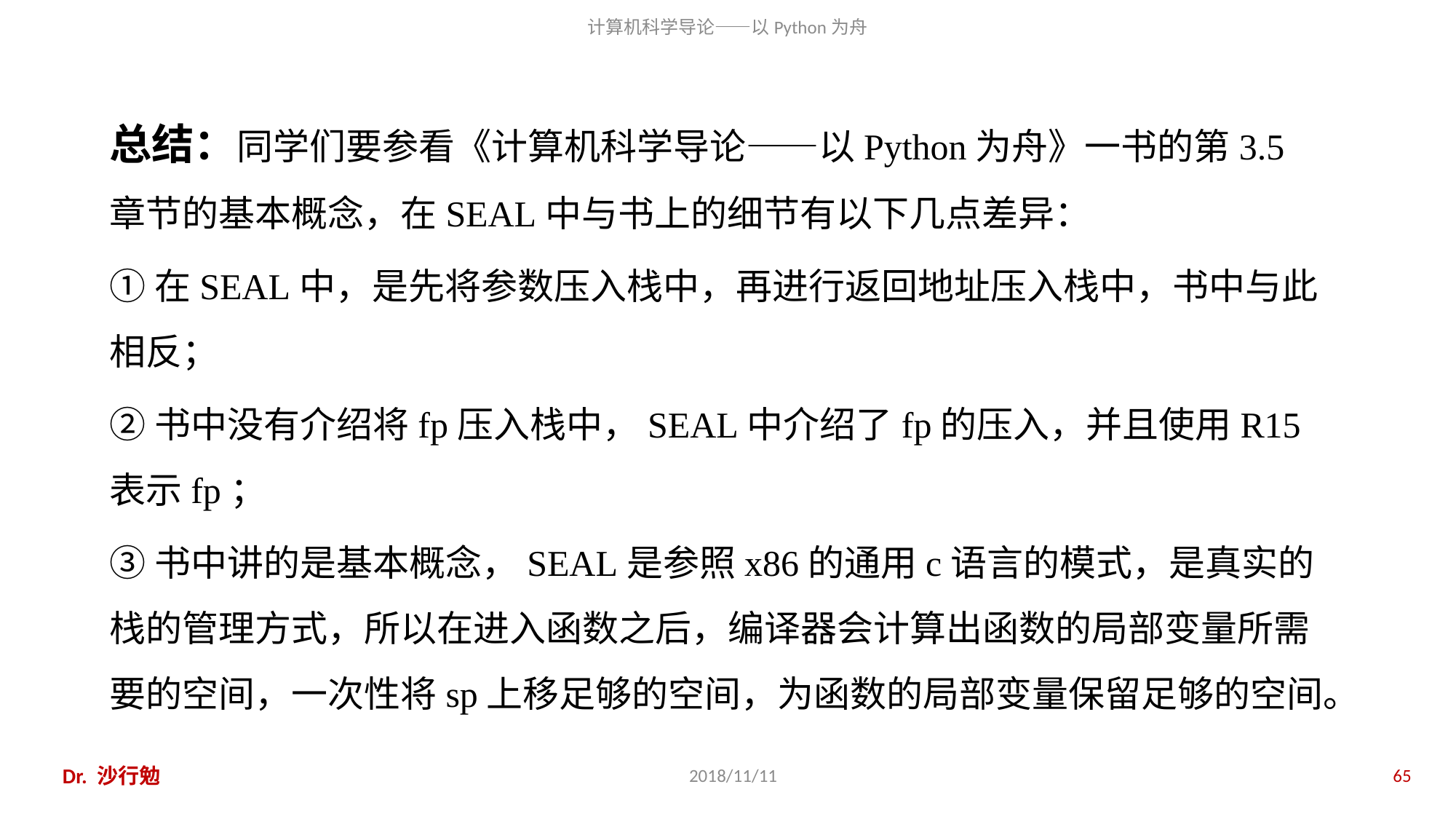

总结：同学们要参看《计算机科学导论——以Python为舟》一书的第3.5章节的基本概念，在SEAL中与书上的细节有以下几点差异：
①在SEAL中，是先将参数压入栈中，再进行返回地址压入栈中，书中与此相反；
②书中没有介绍将fp压入栈中，SEAL中介绍了fp的压入，并且使用R15表示fp；
③书中讲的是基本概念，SEAL是参照x86的通用c语言的模式，是真实的栈的管理方式，所以在进入函数之后，编译器会计算出函数的局部变量所需要的空间，一次性将sp上移足够的空间，为函数的局部变量保留足够的空间。

Dr. 沙行勉
2018/11/11
65